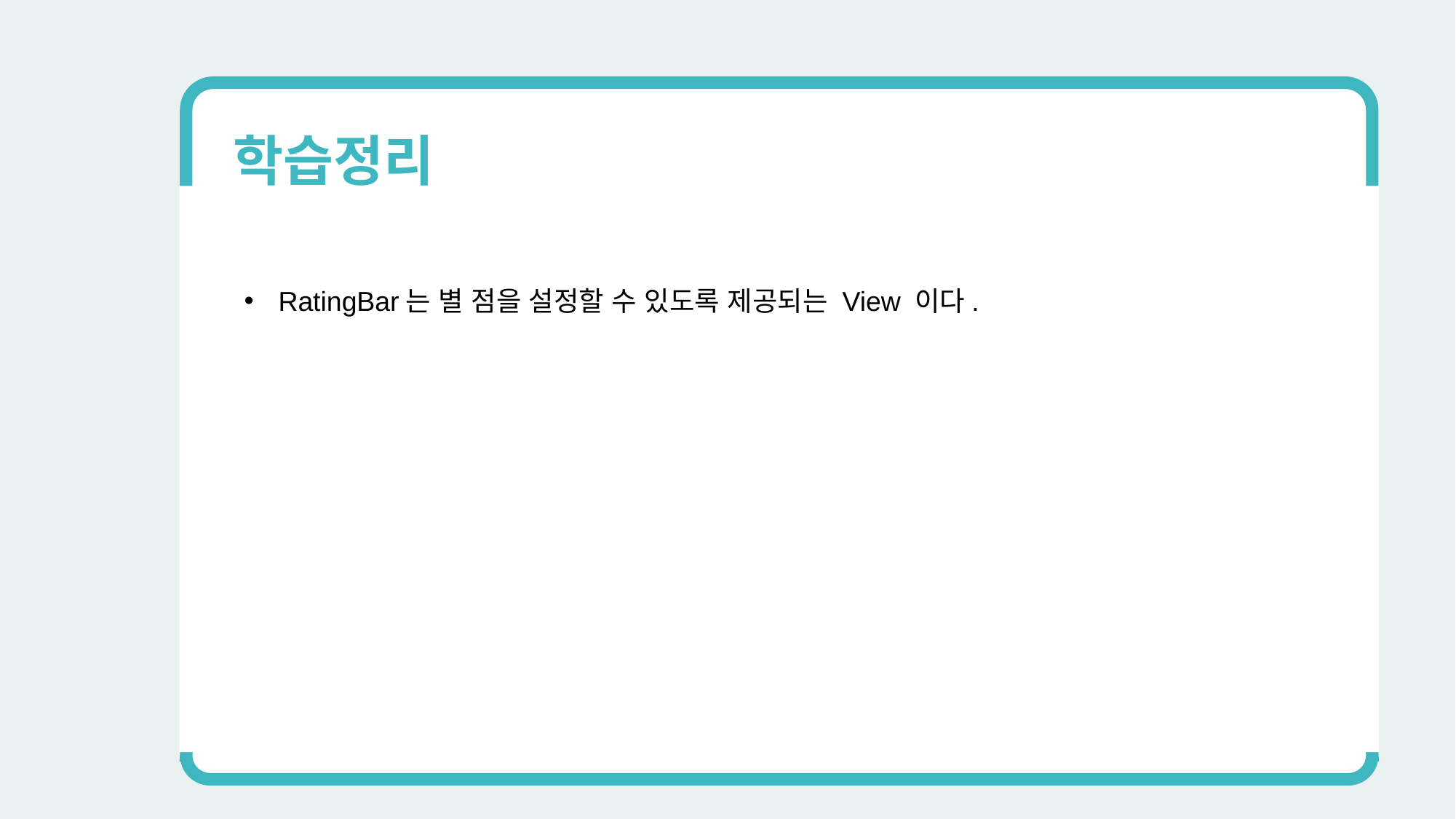

학습정리

RatingBar는 별 점을 설정할 수 있도록 제공되는 View 이다.